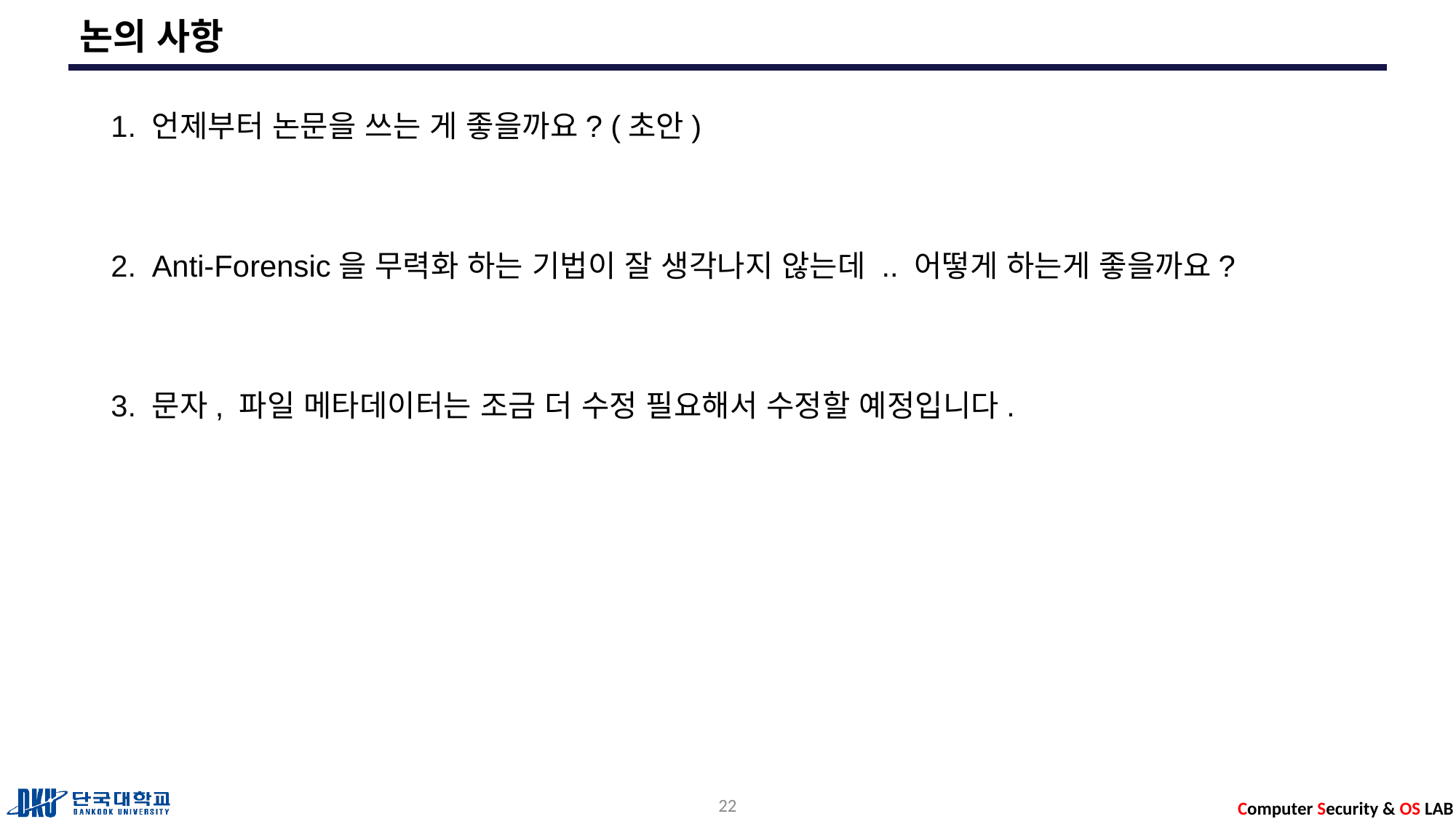

# 논의 사항
언제부터 논문을 쓰는 게 좋을까요? (초안)

Anti-Forensic을 무력화 하는 기법이 잘 생각나지 않는데 .. 어떻게 하는게 좋을까요?

문자, 파일 메타데이터는 조금 더 수정 필요해서 수정할 예정입니다.

22